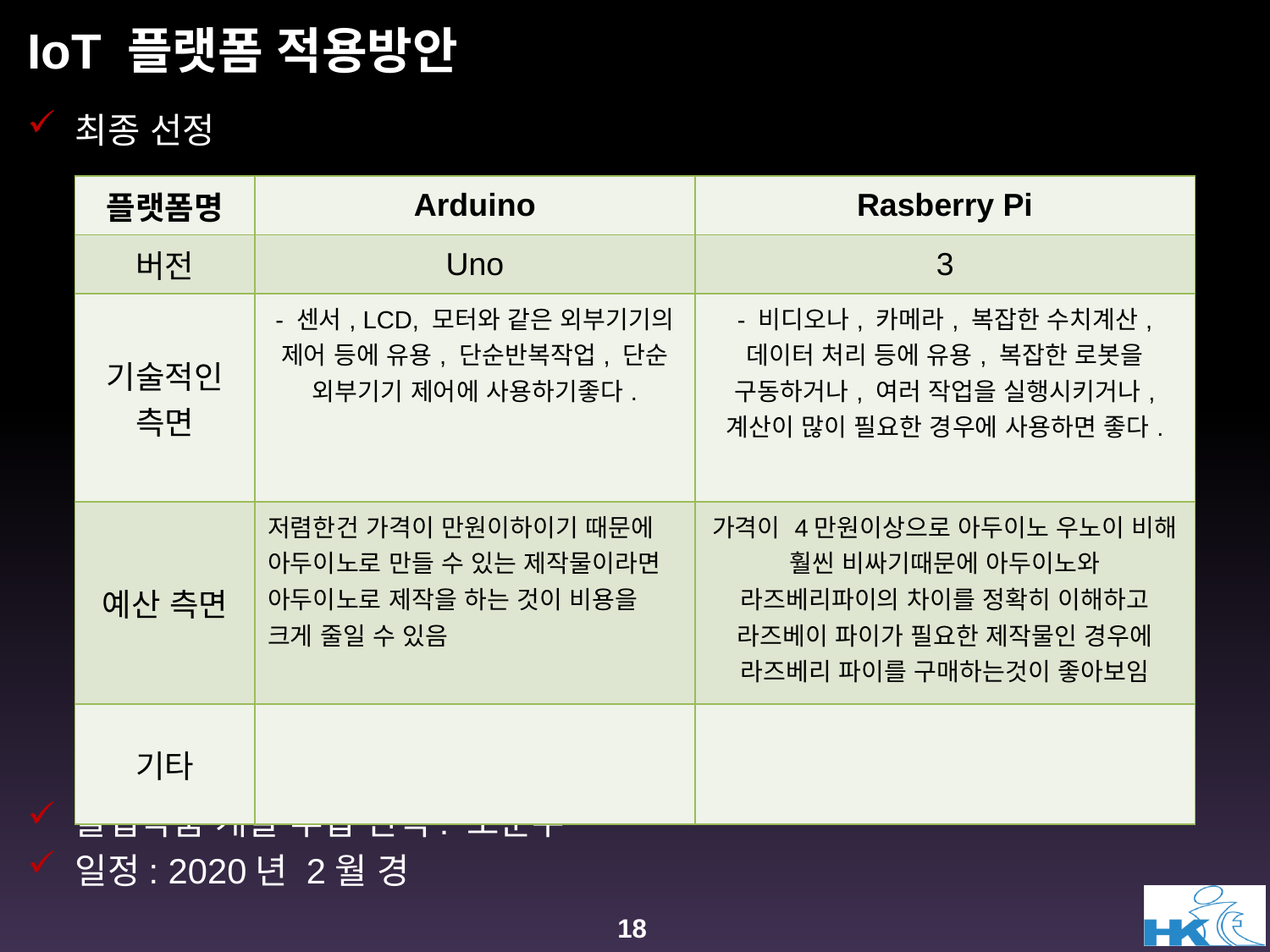

# IoT 플랫폼 적용방안
최종 선정

졸업작품 개발 투입 인력: 조문수
일정: 2020년 2월 경

| 플랫폼명 | Arduino | Rasberry Pi |
| --- | --- | --- |
| 버전 | Uno | 3 |
| 기술적인 측면 | - 센서, LCD, 모터와 같은 외부기기의 제어 등에 유용, 단순반복작업, 단순 외부기기 제어에 사용하기좋다. | - 비디오나, 카메라, 복잡한 수치계산, 데이터 처리 등에 유용, 복잡한 로봇을 구동하거나, 여러 작업을 실행시키거나, 계산이 많이 필요한 경우에 사용하면 좋다. |
| 예산 측면 | 저렴한건 가격이 만원이하이기 때문에 아두이노로 만들 수 있는 제작물이라면 아두이노로 제작을 하는 것이 비용을 크게 줄일 수 있음 | 가격이 4만원이상으로 아두이노 우노이 비해 훨씬 비싸기때문에 아두이노와 라즈베리파이의 차이를 정확히 이해하고 라즈베이 파이가 필요한 제작물인 경우에 라즈베리 파이를 구매하는것이 좋아보임 |
| 기타 |  |  |
18